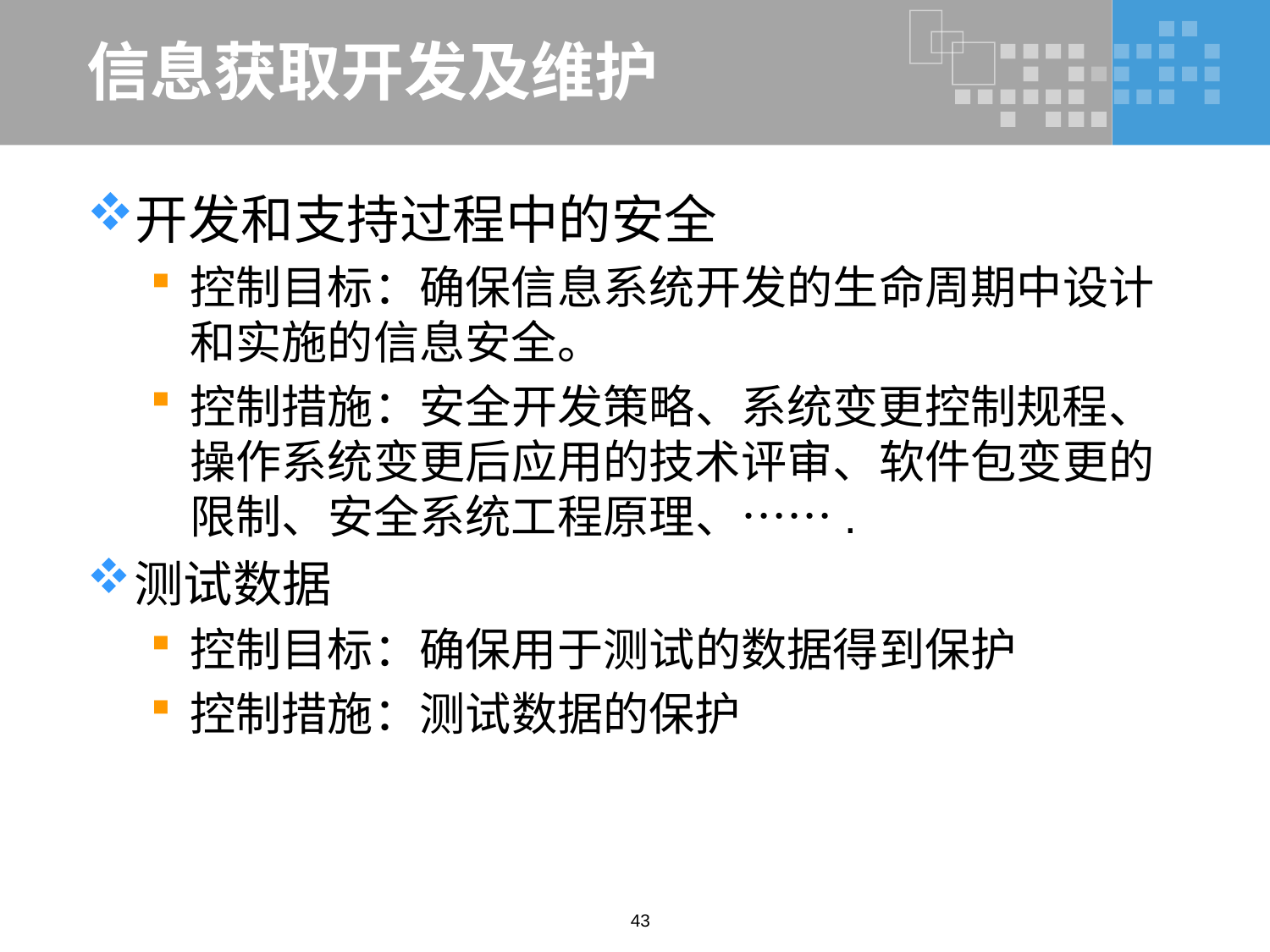

# 信息获取开发及维护
开发和支持过程中的安全
控制目标：确保信息系统开发的生命周期中设计和实施的信息安全。
控制措施：安全开发策略、系统变更控制规程、操作系统变更后应用的技术评审、软件包变更的限制、安全系统工程原理、…….
测试数据
控制目标：确保用于测试的数据得到保护
控制措施：测试数据的保护
43